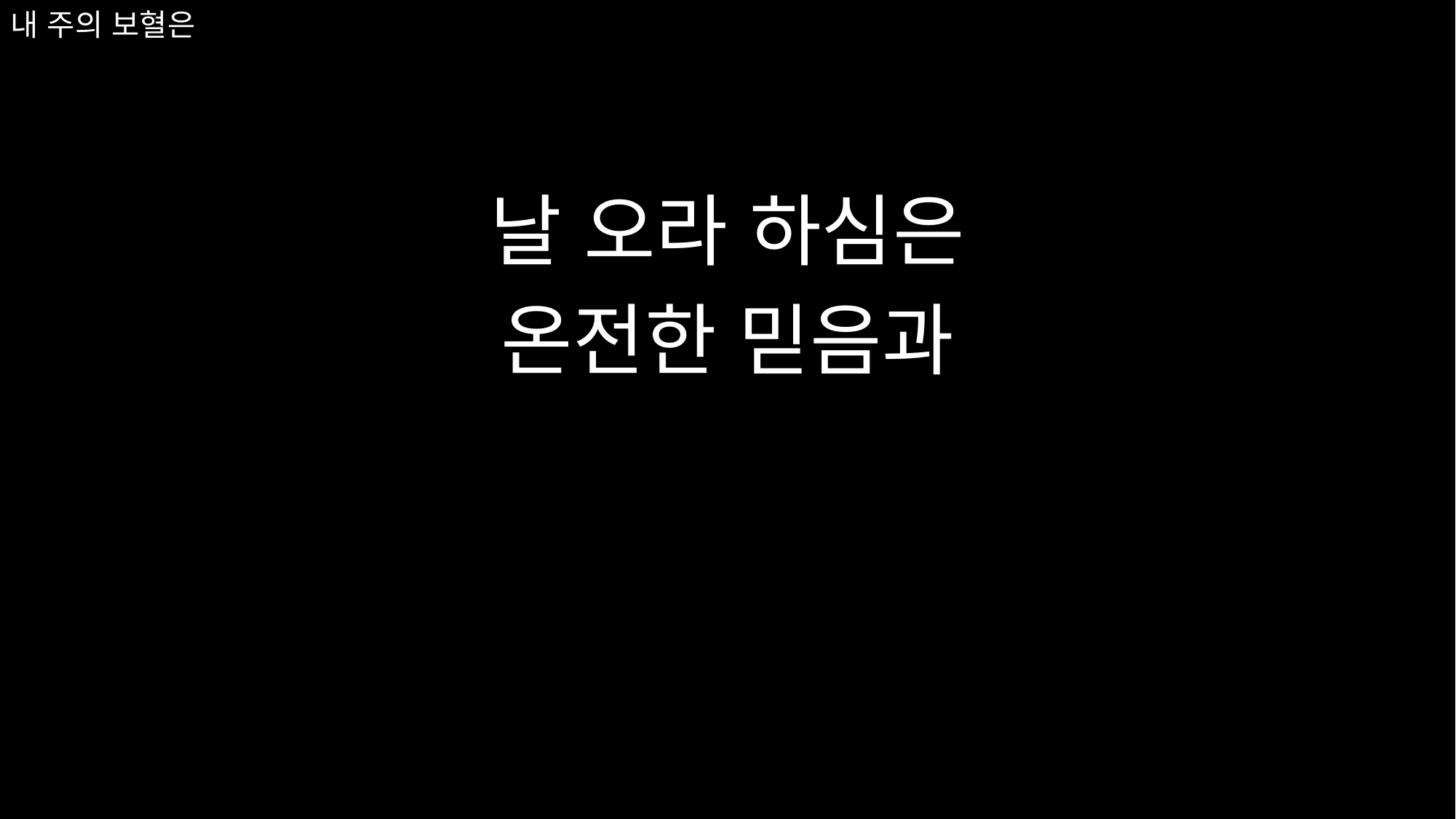

날 오라 하심은
온전한 믿음과
# 내 주의 보혈은